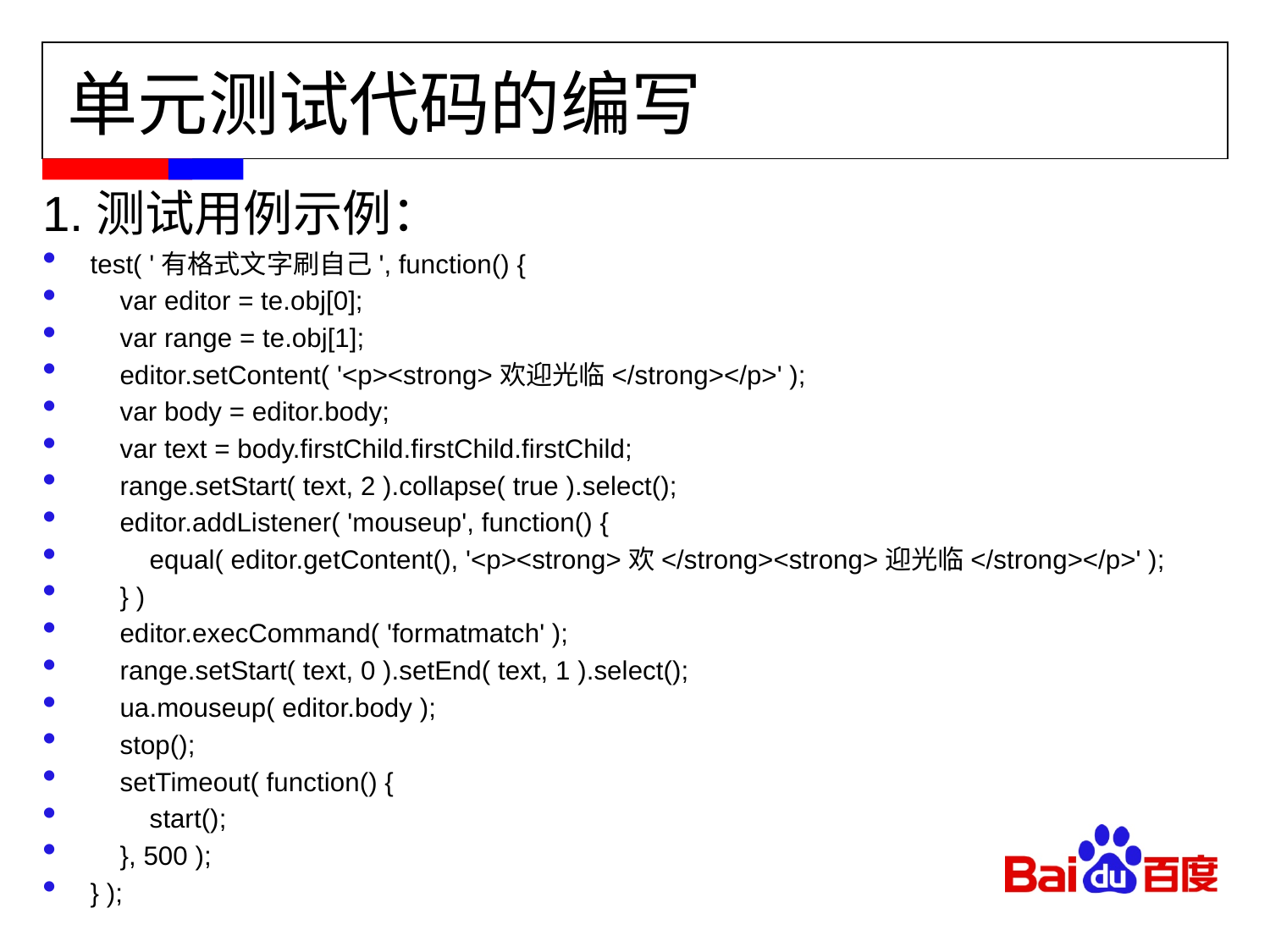

单元测试代码的编写
1.测试用例示例：
test( '有格式文字刷自己', function() {
    var editor = te.obj[0];
    var range = te.obj[1];
    editor.setContent( '<p><strong>欢迎光临</strong></p>' );
    var body = editor.body;
    var text = body.firstChild.firstChild.firstChild;
    range.setStart( text, 2 ).collapse( true ).select();
    editor.addListener( 'mouseup', function() {
        equal( editor.getContent(), '<p><strong>欢</strong><strong>迎光临</strong></p>' );
    } )
    editor.execCommand( 'formatmatch' );
    range.setStart( text, 0 ).setEnd( text, 1 ).select();
    ua.mouseup( editor.body );
    stop();
    setTimeout( function() {
        start();
    }, 500 );
} );